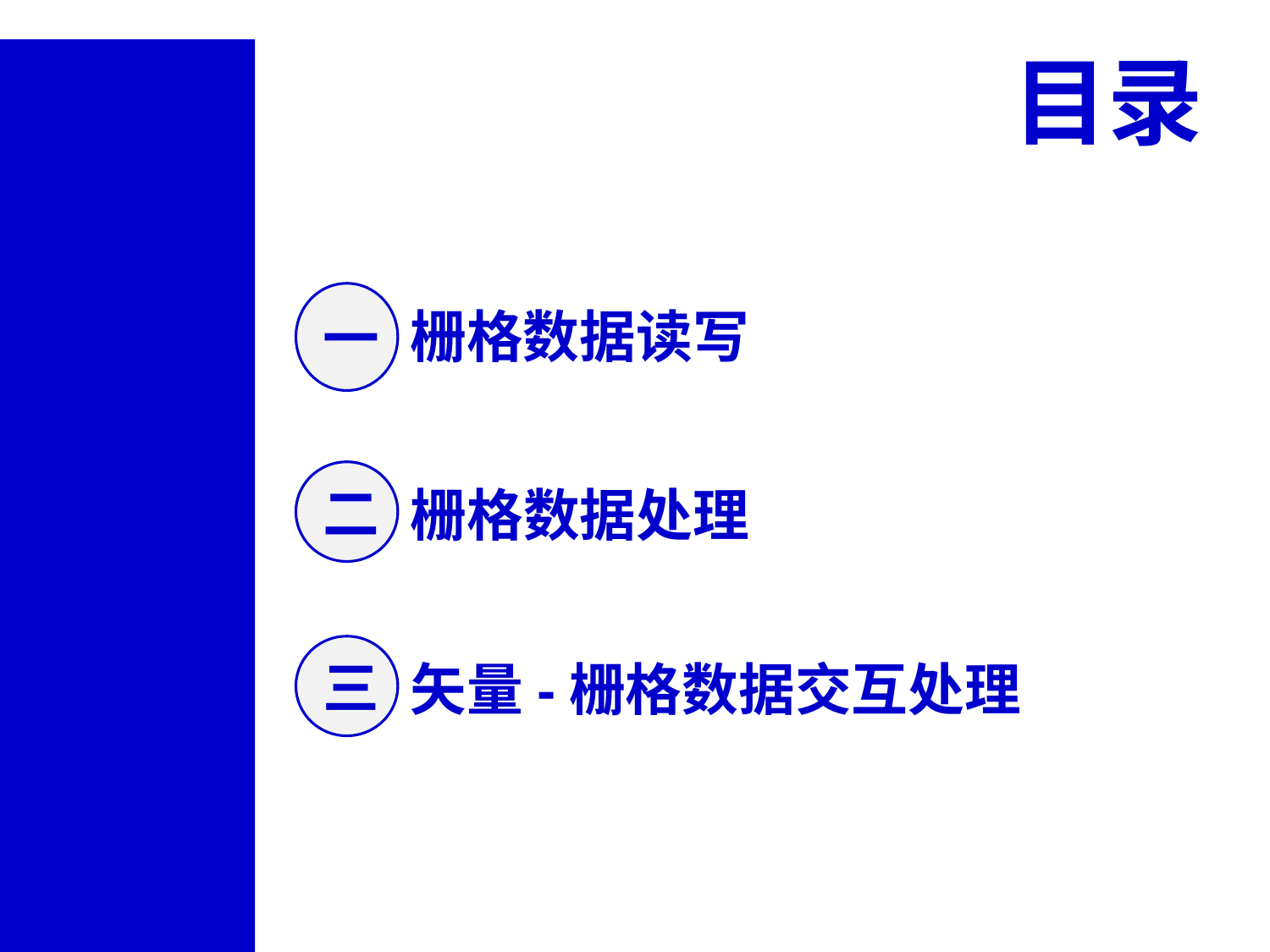

目录

一
栅格数据读写
二
栅格数据处理
三
矢量-栅格数据交互处理